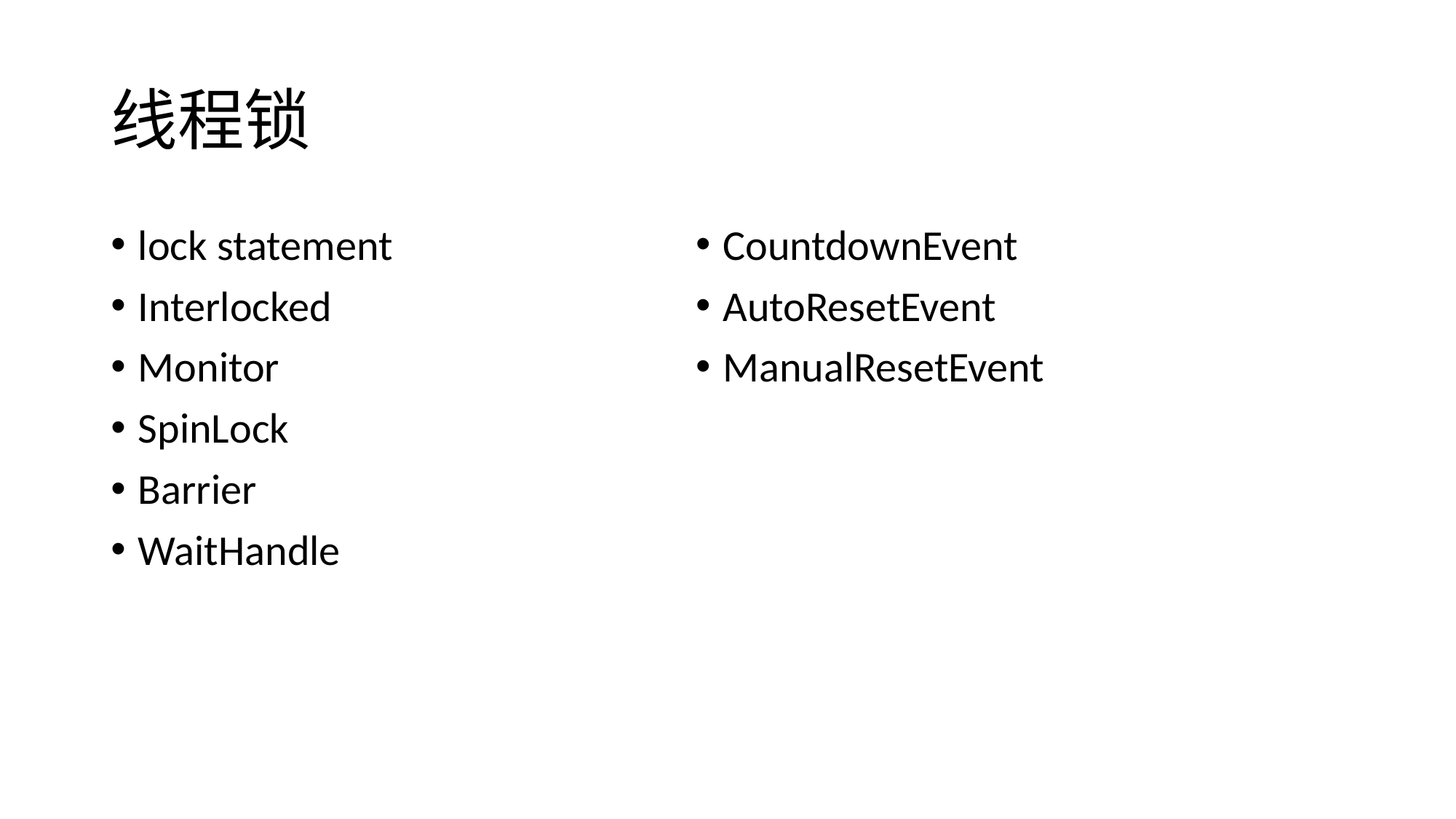

# 线程锁
lock statement
Interlocked
Monitor
SpinLock
Barrier
WaitHandle
CountdownEvent
AutoResetEvent
ManualResetEvent